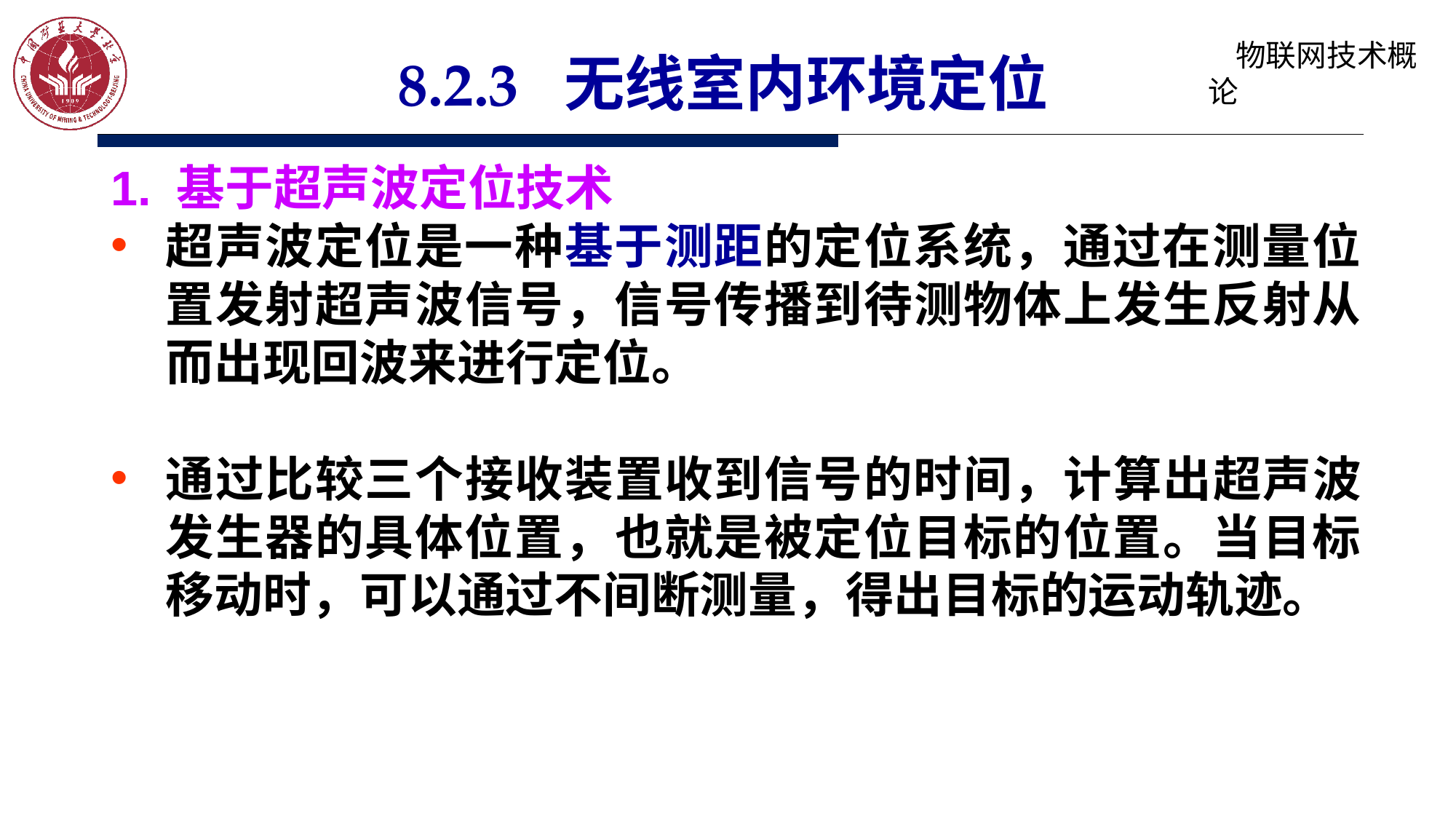

# 8.2.3  无线室内环境定位
1. 基于超声波定位技术
超声波定位是一种基于测距的定位系统，通过在测量位置发射超声波信号，信号传播到待测物体上发生反射从而出现回波来进行定位。

通过比较三个接收装置收到信号的时间，计算出超声波发生器的具体位置，也就是被定位目标的位置。当目标移动时，可以通过不间断测量，得出目标的运动轨迹。